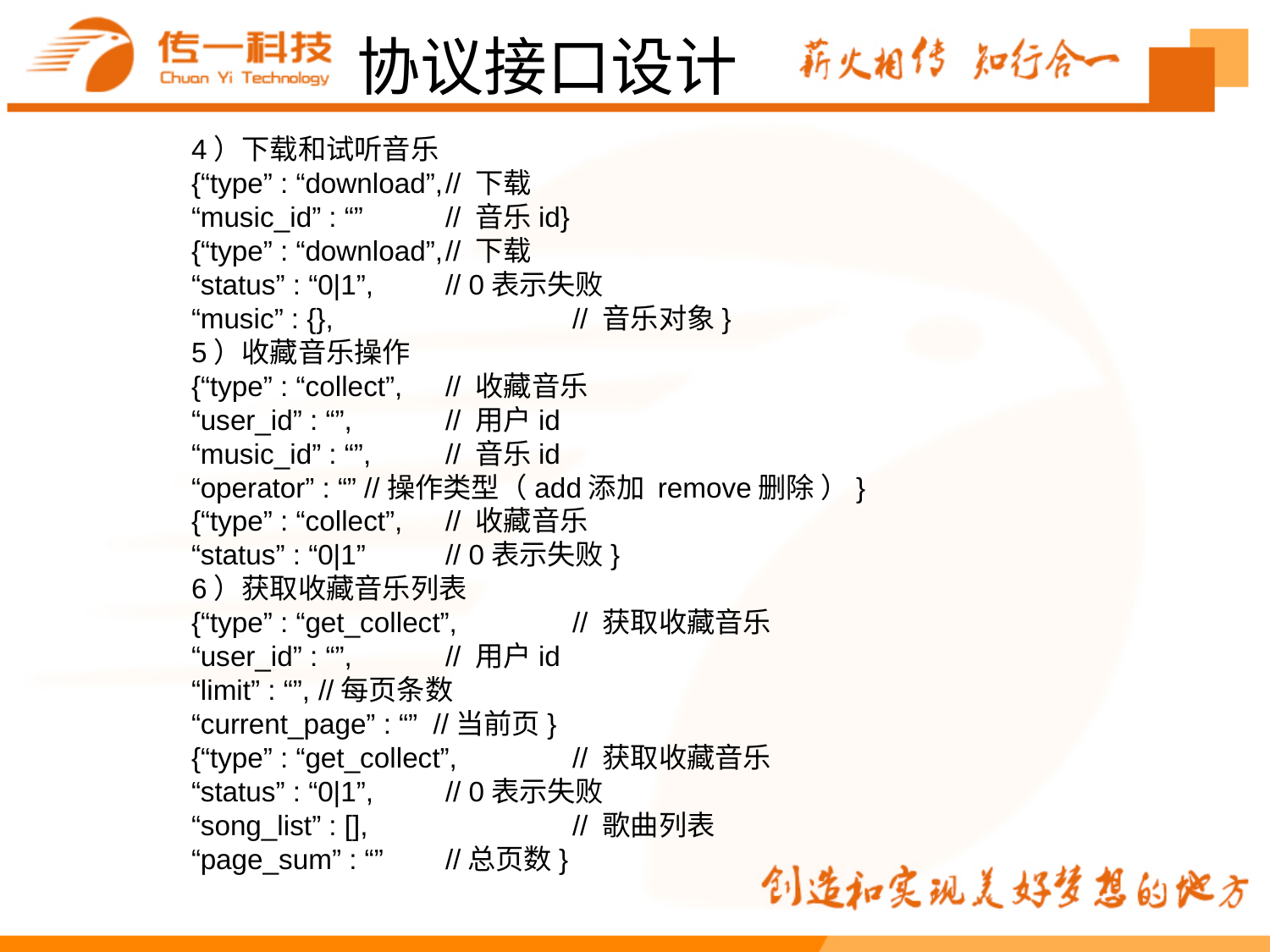

协议接口设计

4）下载和试听音乐
{“type” : “download”,	// 下载
“music_id” : “”	// 音乐id}
{“type” : “download”,	// 下载
“status” : “0|1”,	// 0表示失败
“music” : {},		// 音乐对象}
5）收藏音乐操作
{“type” : “collect”,	// 收藏音乐
“user_id” : “”,	// 用户id
“music_id” : “”,	// 音乐id
“operator” : “” //操作类型（add添加 remove删除 ）}
{“type” : “collect”,	// 收藏音乐
“status” : “0|1”	// 0表示失败}
6）获取收藏音乐列表
{“type” : “get_collect”,	// 获取收藏音乐
“user_id” : “”,	// 用户id
“limit” : “”,	//每页条数
“current_page” : “”  //当前页}
{“type” : “get_collect”,	// 获取收藏音乐
“status” : “0|1”,	// 0表示失败
“song_list” : [],		// 歌曲列表
“page_sum” : “”	//总页数}